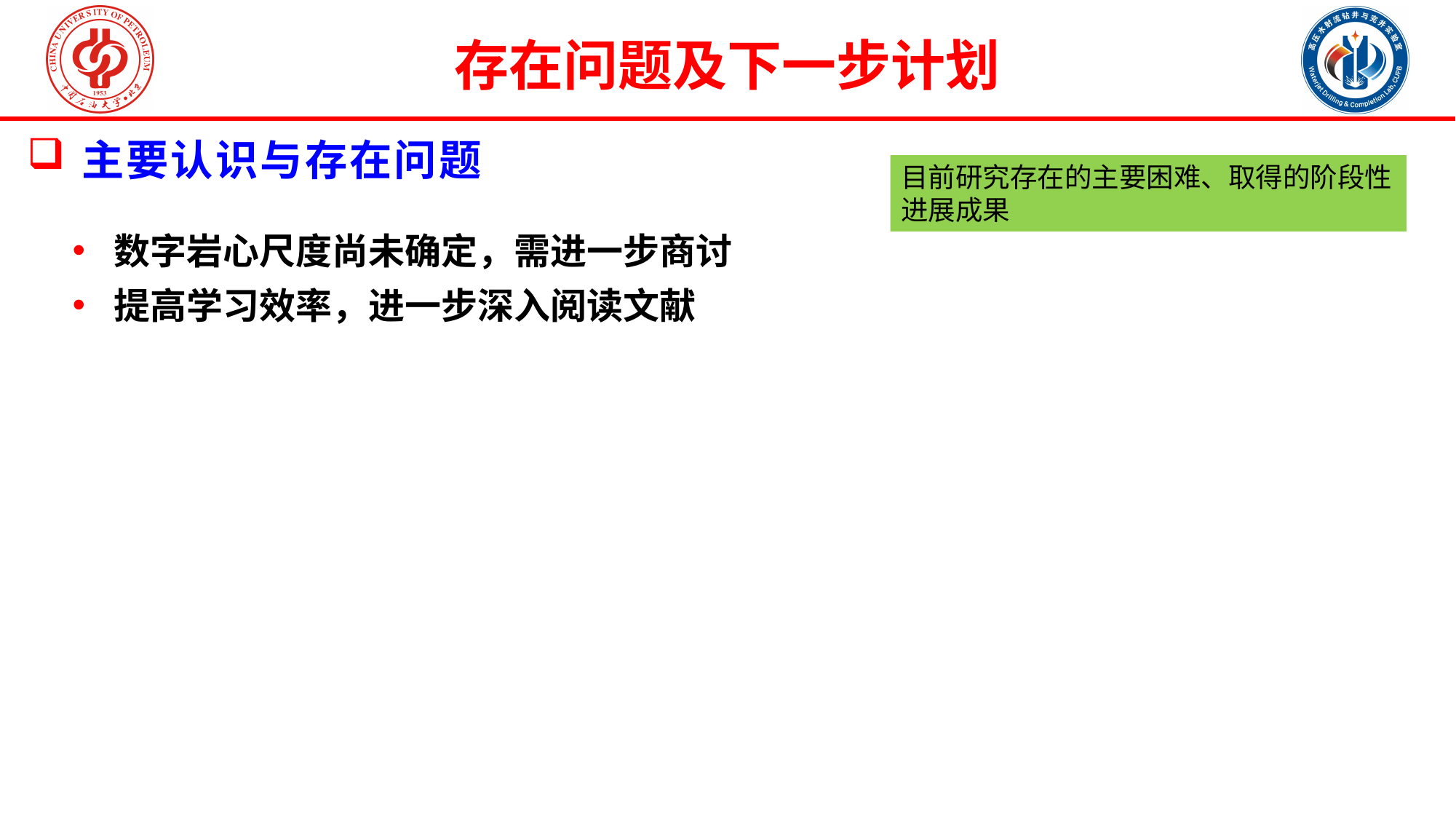

存在问题及下一步计划
主要认识与存在问题
目前研究存在的主要困难、取得的阶段性进展成果
数字岩心尺度尚未确定，需进一步商讨
提高学习效率，进一步深入阅读文献